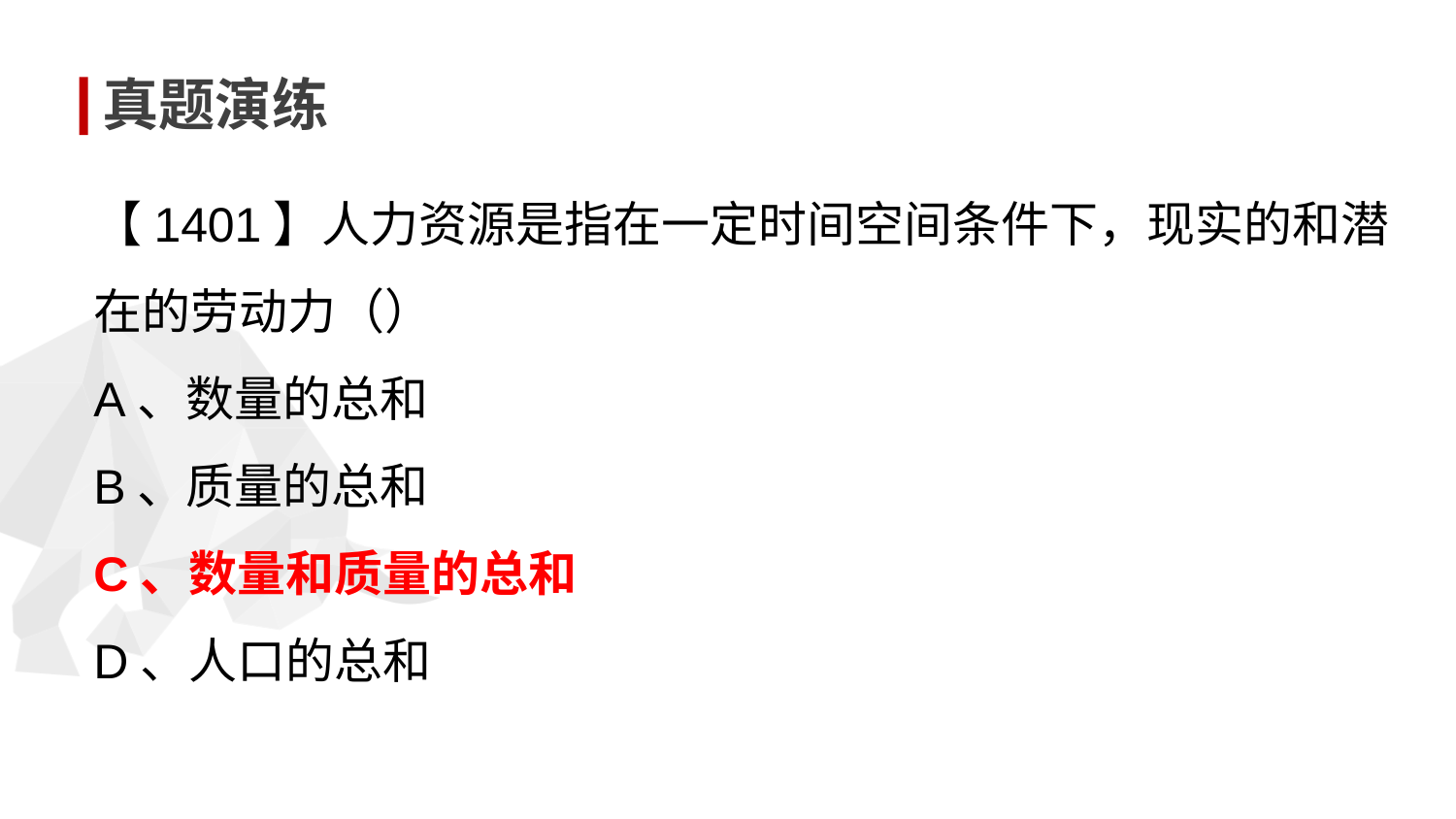

真题演练
【1401】人力资源是指在一定时间空间条件下，现实的和潜在的劳动力（）
A、数量的总和
B、质量的总和
C、数量和质量的总和
D、人口的总和